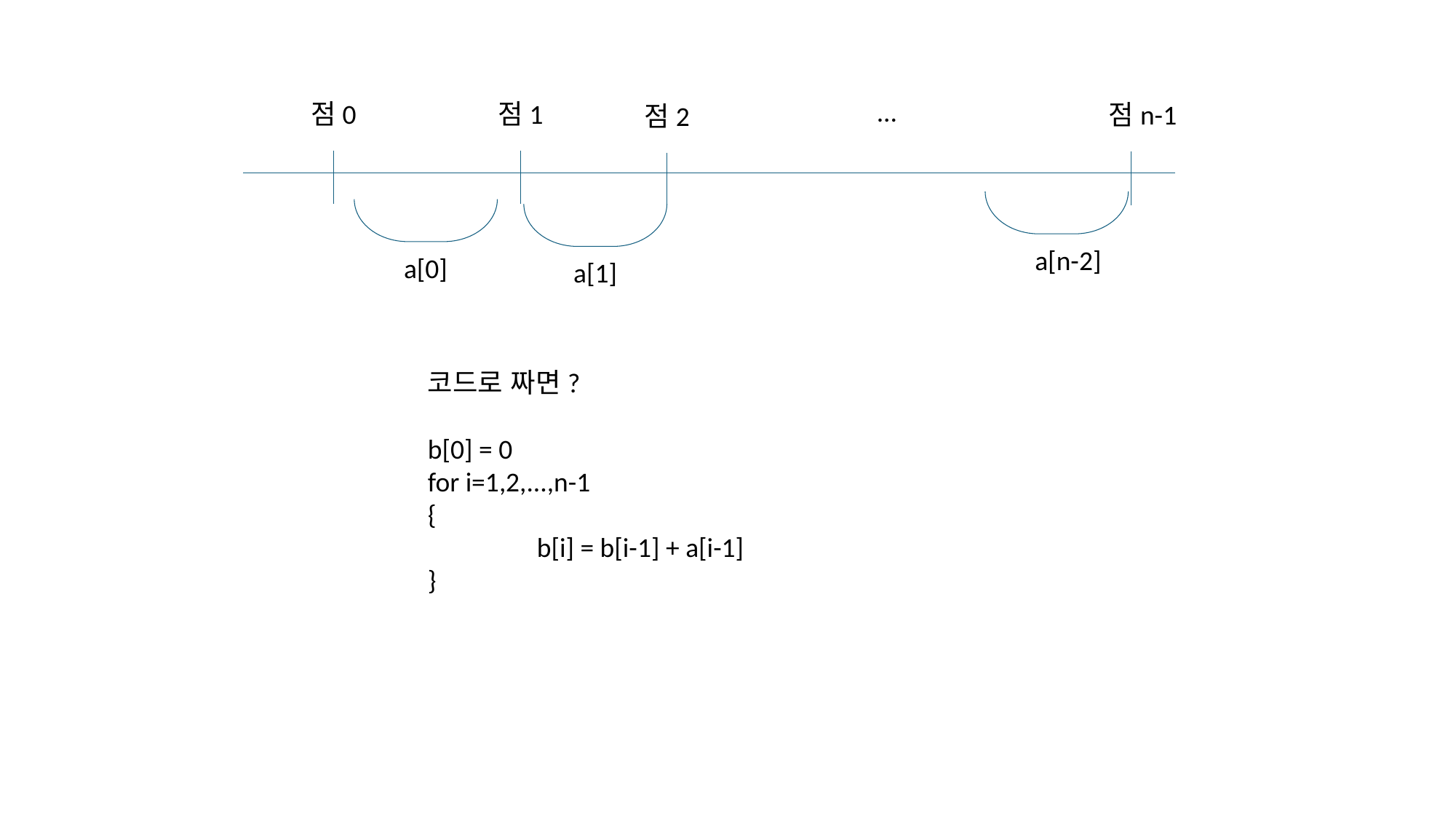

...
점0
점1
점n-1
점2

a[n-2]
a[0]
a[1]
코드로 짜면?

b[0] = 0
for i=1,2,...,n-1
{
	b[i] = b[i-1] + a[i-1]
}